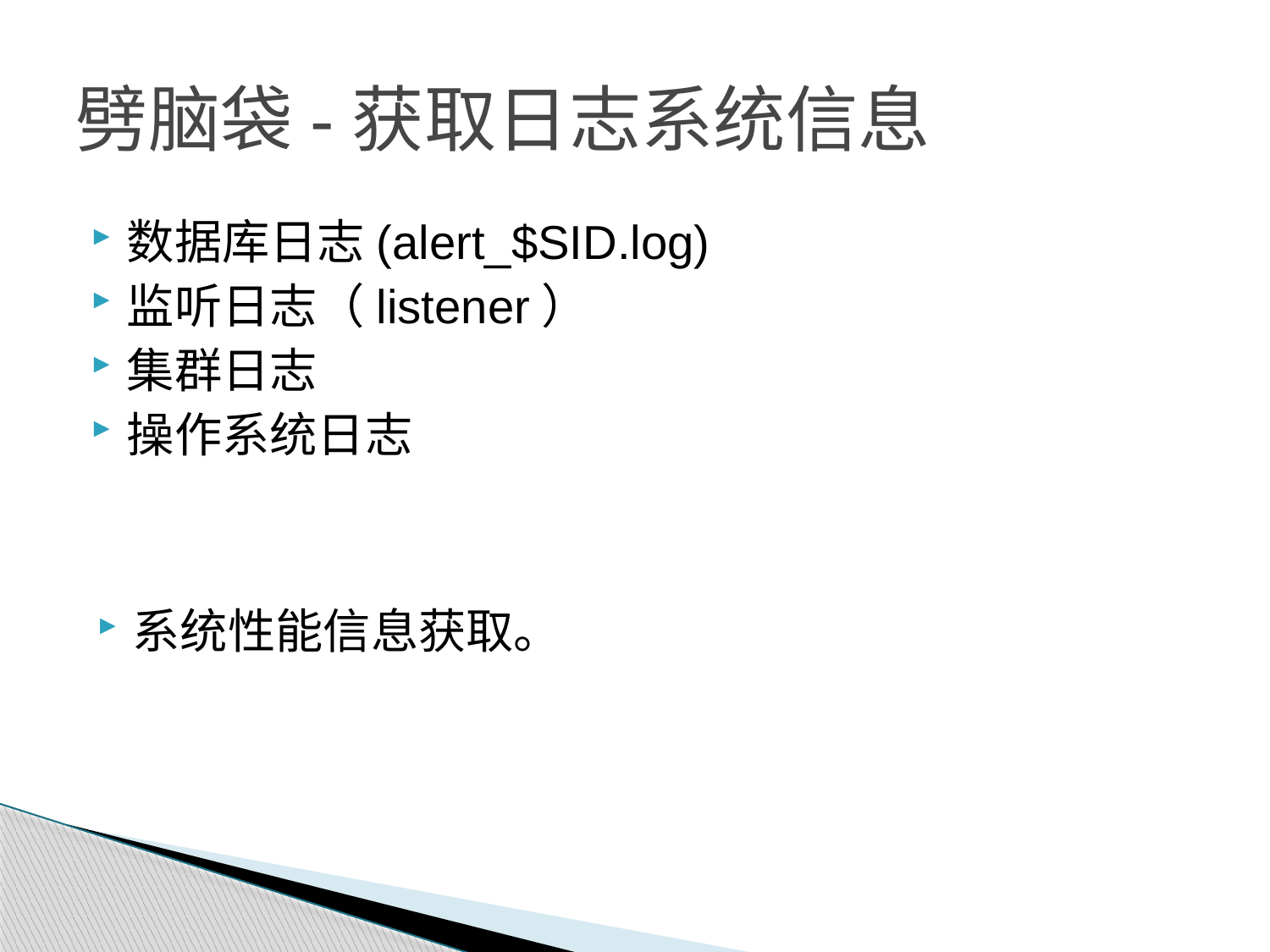

# 劈脑袋-获取日志系统信息
数据库日志(alert_$SID.log)
监听日志（listener）
集群日志
操作系统日志
系统性能信息获取。